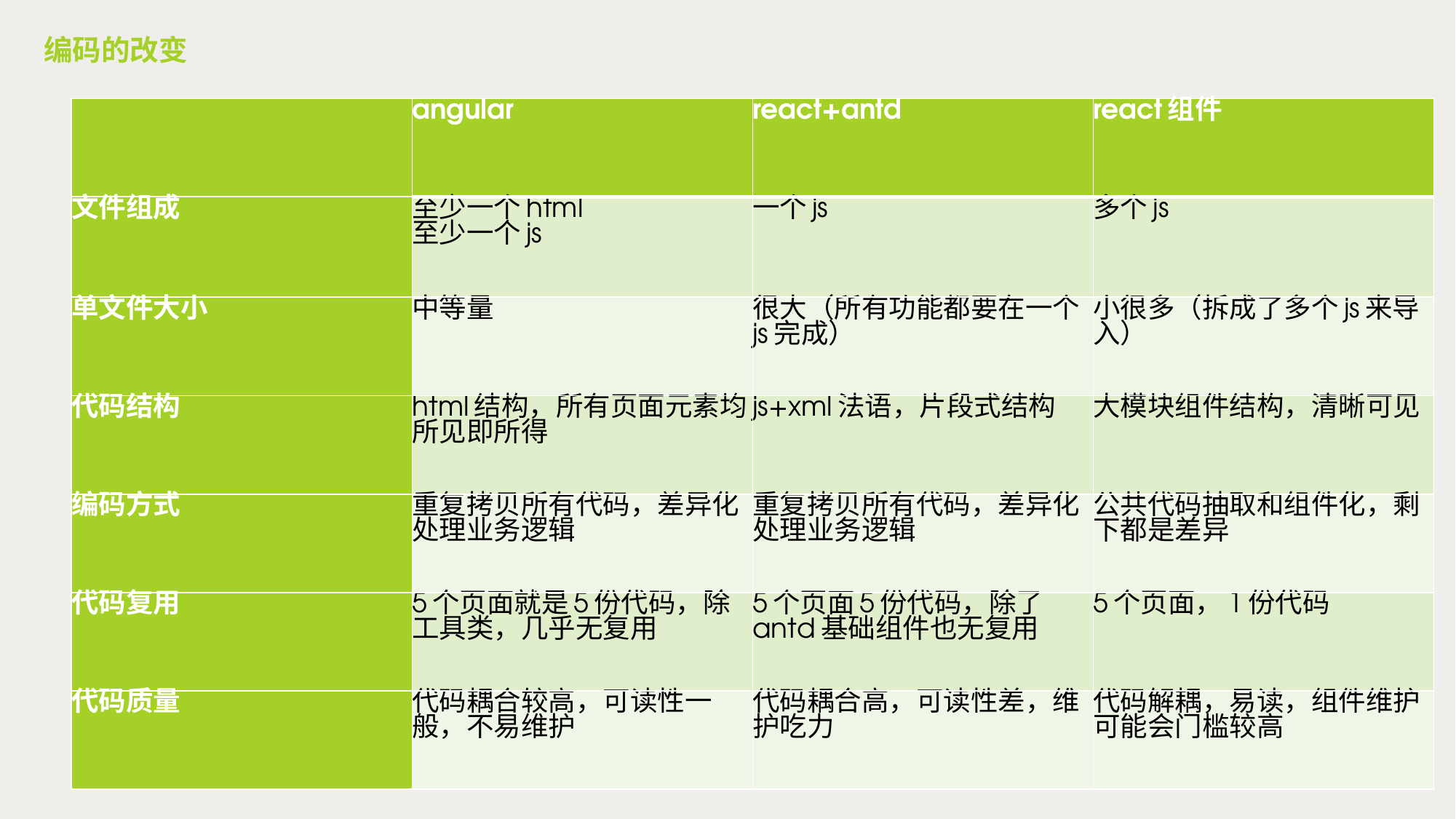

编码的改变
|  | angular | react+antd | react组件 |
| --- | --- | --- | --- |
| 文件组成 | 至少一个html 至少一个js | 一个js | 多个js |
| 单文件大小 | 中等量 | 很大（所有功能都要在一个js完成） | 小很多（拆成了多个js来导入） |
| 代码结构 | html结构，所有页面元素均所见即所得 | js+xml法语，片段式结构 | 大模块组件结构，清晰可见 |
| 编码方式 | 重复拷贝所有代码，差异化处理业务逻辑 | 重复拷贝所有代码，差异化处理业务逻辑 | 公共代码抽取和组件化，剩下都是差异 |
| 代码复用 | 5个页面就是5份代码，除工具类，几乎无复用 | 5个页面5份代码，除了antd基础组件也无复用 | 5个页面，1份代码 |
| 代码质量 | 代码耦合较高，可读性一般，不易维护 | 代码耦合高，可读性差，维护吃力 | 代码解耦，易读，组件维护可能会门槛较高 |